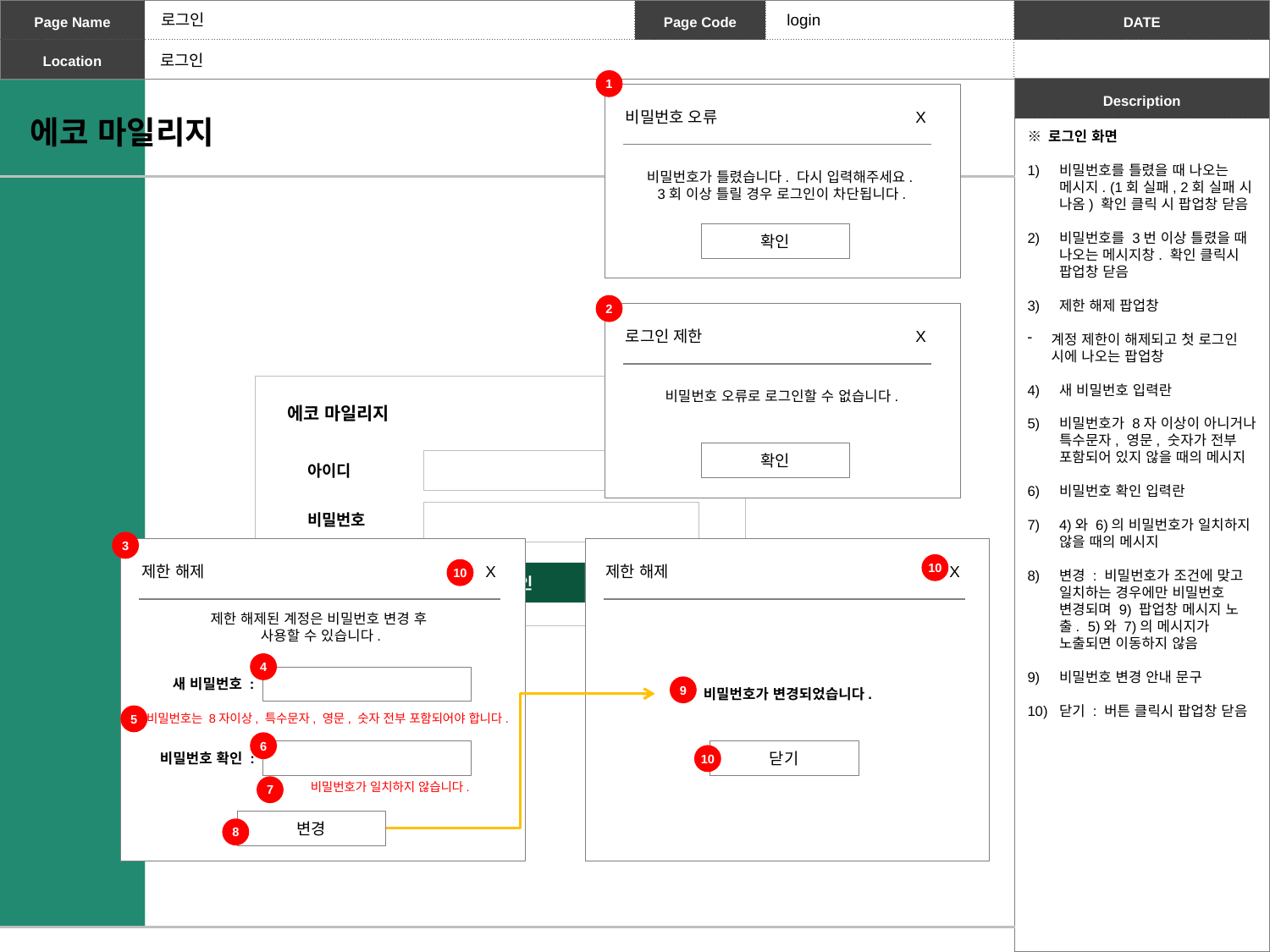

로그인
login
로그인
1

비밀번호 오류
X
비밀번호가 틀렸습니다. 다시 입력해주세요.
3회 이상 틀릴 경우 로그인이 차단됩니다.
확인
에코 마일리지
※ 로그인 화면

비밀번호를 틀렸을 때 나오는 메시지. (1회 실패, 2회 실패 시 나옴) 확인 클릭 시 팝업창 닫음

비밀번호를 3번 이상 틀렸을 때 나오는 메시지창. 확인 클릭시 팝업창 닫음

제한 해제 팝업창

계정 제한이 해제되고 첫 로그인 시에 나오는 팝업창

새 비밀번호 입력란

비밀번호가 8자 이상이 아니거나 특수문자, 영문, 숫자가 전부 포함되어 있지 않을 때의 메시지

비밀번호 확인 입력란

4)와 6)의 비밀번호가 일치하지 않을 때의 메시지

변경 : 비밀번호가 조건에 맞고 일치하는 경우에만 비밀번호 변경되며 9) 팝업창 메시지 노출.  5)와 7)의 메시지가 노출되면 이동하지 않음

비밀번호 변경 안내 문구

닫기 : 버튼 클릭시 팝업창 닫음

2

로그인 제한
X
비밀번호 오류로 로그인할 수 없습니다.
확인

에코 마일리지

아이디

비밀번호
3

제한 해제
X
제한 해제
X
10
10
로그인
제한 해제된 계정은 비밀번호 변경 후
사용할 수 있습니다.
4

새 비밀번호 :
9
비밀번호가 변경되었습니다.
비밀번호는 8자이상, 특수문자, 영문, 숫자 전부 포함되어야 합니다.
5
6

닫기
비밀번호 확인 :
10
비밀번호가 일치하지 않습니다.
7
변경
8